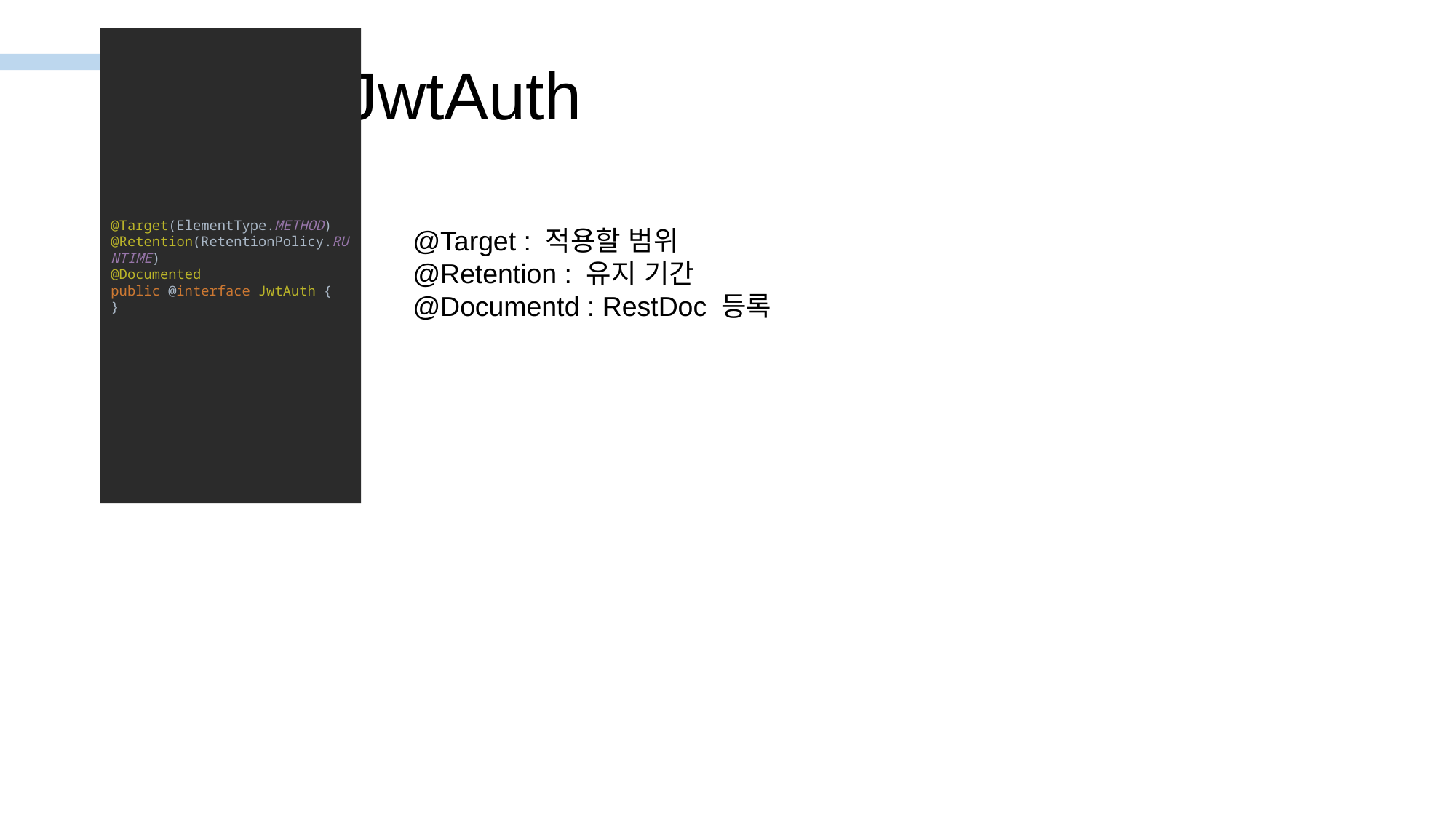

# Code – JwtAuth

@Target(ElementType.METHOD)
@Retention(RetentionPolicy.RUNTIME)
@Documented
public @interface JwtAuth {
}
@Target : 적용할 범위
@Retention : 유지 기간
@Documentd : RestDoc 등록